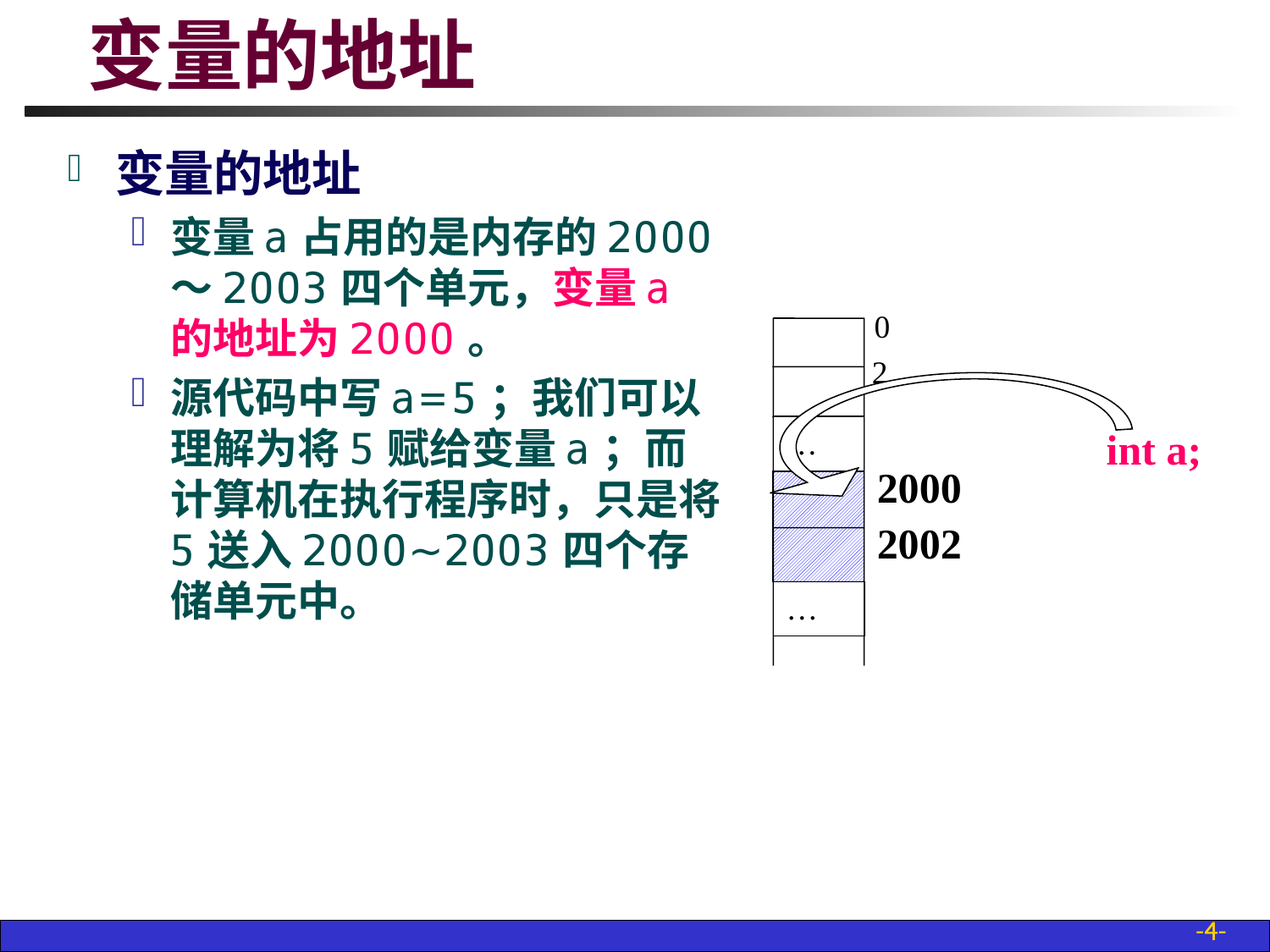

# 变量的地址
变量的地址
变量a占用的是内存的2000～2003四个单元，变量a的地址为2000。
源代码中写a=5；我们可以理解为将5赋给变量a；而计算机在执行程序时，只是将5送入2000~2003四个存储单元中。
0

2

…

int a;
2000

2002

…

-4-